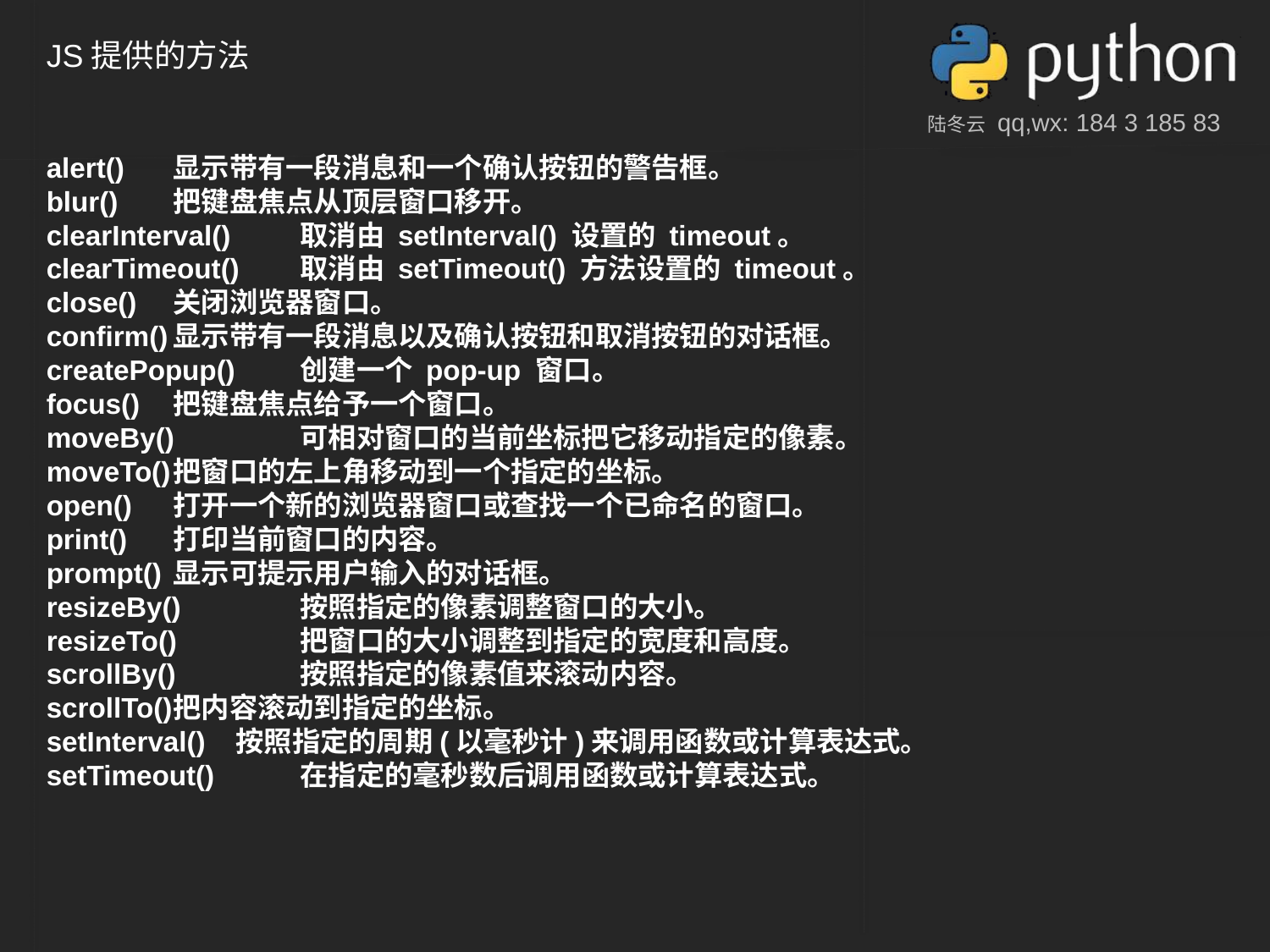

JS提供的方法
alert()	显示带有一段消息和一个确认按钮的警告框。
blur()	把键盘焦点从顶层窗口移开。
clearInterval()	取消由 setInterval() 设置的 timeout。
clearTimeout()	取消由 setTimeout() 方法设置的 timeout。
close()	关闭浏览器窗口。
confirm()	显示带有一段消息以及确认按钮和取消按钮的对话框。
createPopup()	创建一个 pop-up 窗口。
focus()	把键盘焦点给予一个窗口。
moveBy()	可相对窗口的当前坐标把它移动指定的像素。
moveTo()	把窗口的左上角移动到一个指定的坐标。
open()	打开一个新的浏览器窗口或查找一个已命名的窗口。
print()	打印当前窗口的内容。
prompt()	显示可提示用户输入的对话框。
resizeBy()	按照指定的像素调整窗口的大小。
resizeTo()	把窗口的大小调整到指定的宽度和高度。
scrollBy()	按照指定的像素值来滚动内容。
scrollTo()	把内容滚动到指定的坐标。
setInterval()   按照指定的周期(以毫秒计)来调用函数或计算表达式。
setTimeout()	在指定的毫秒数后调用函数或计算表达式。